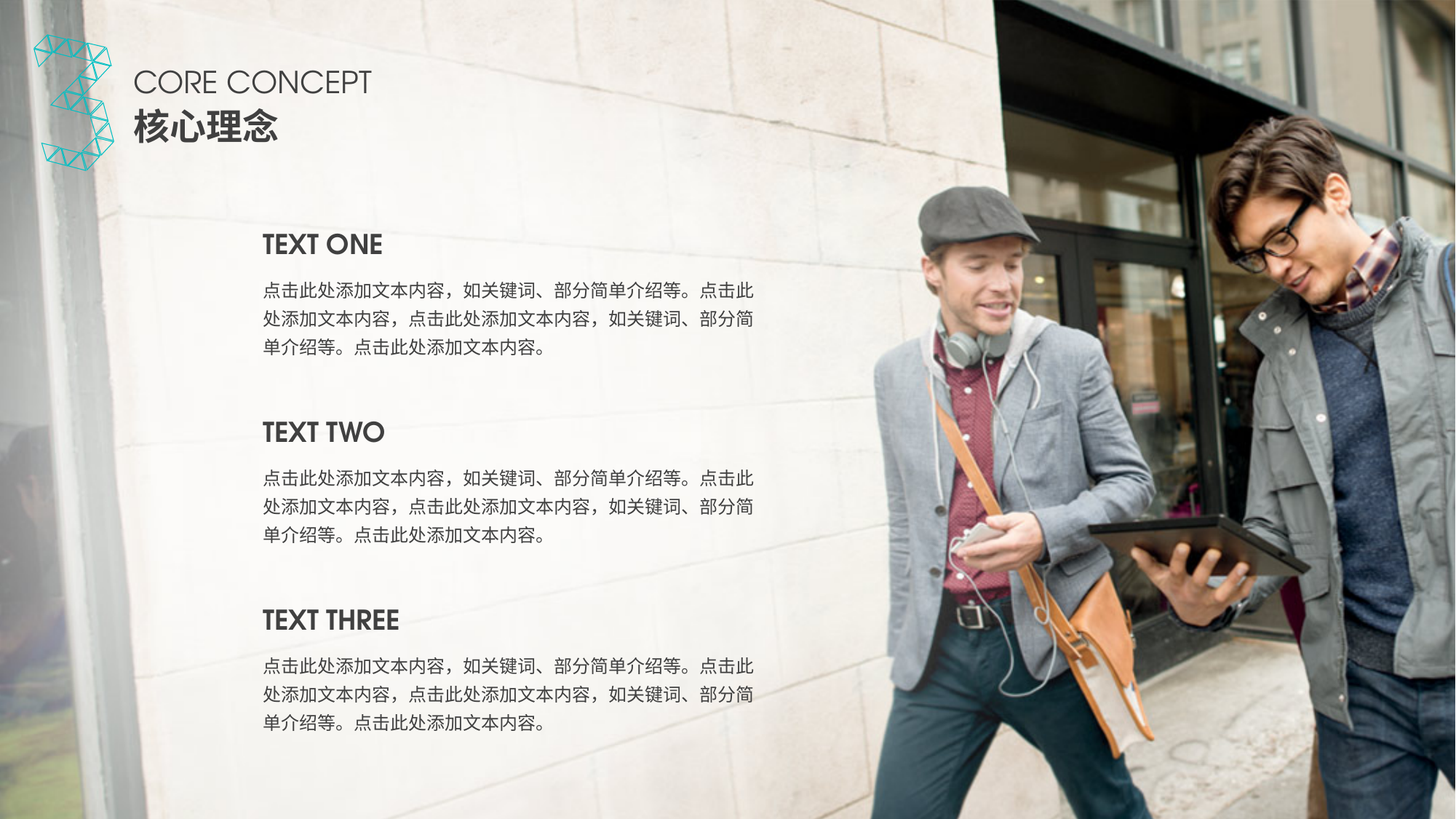

CORE CONCEPT
核心理念
TEXT ONE
点击此处添加文本内容，如关键词、部分简单介绍等。点击此处添加文本内容，点击此处添加文本内容，如关键词、部分简单介绍等。点击此处添加文本内容。
TEXT TWO
点击此处添加文本内容，如关键词、部分简单介绍等。点击此处添加文本内容，点击此处添加文本内容，如关键词、部分简单介绍等。点击此处添加文本内容。
TEXT THREE
点击此处添加文本内容，如关键词、部分简单介绍等。点击此处添加文本内容，点击此处添加文本内容，如关键词、部分简单介绍等。点击此处添加文本内容。